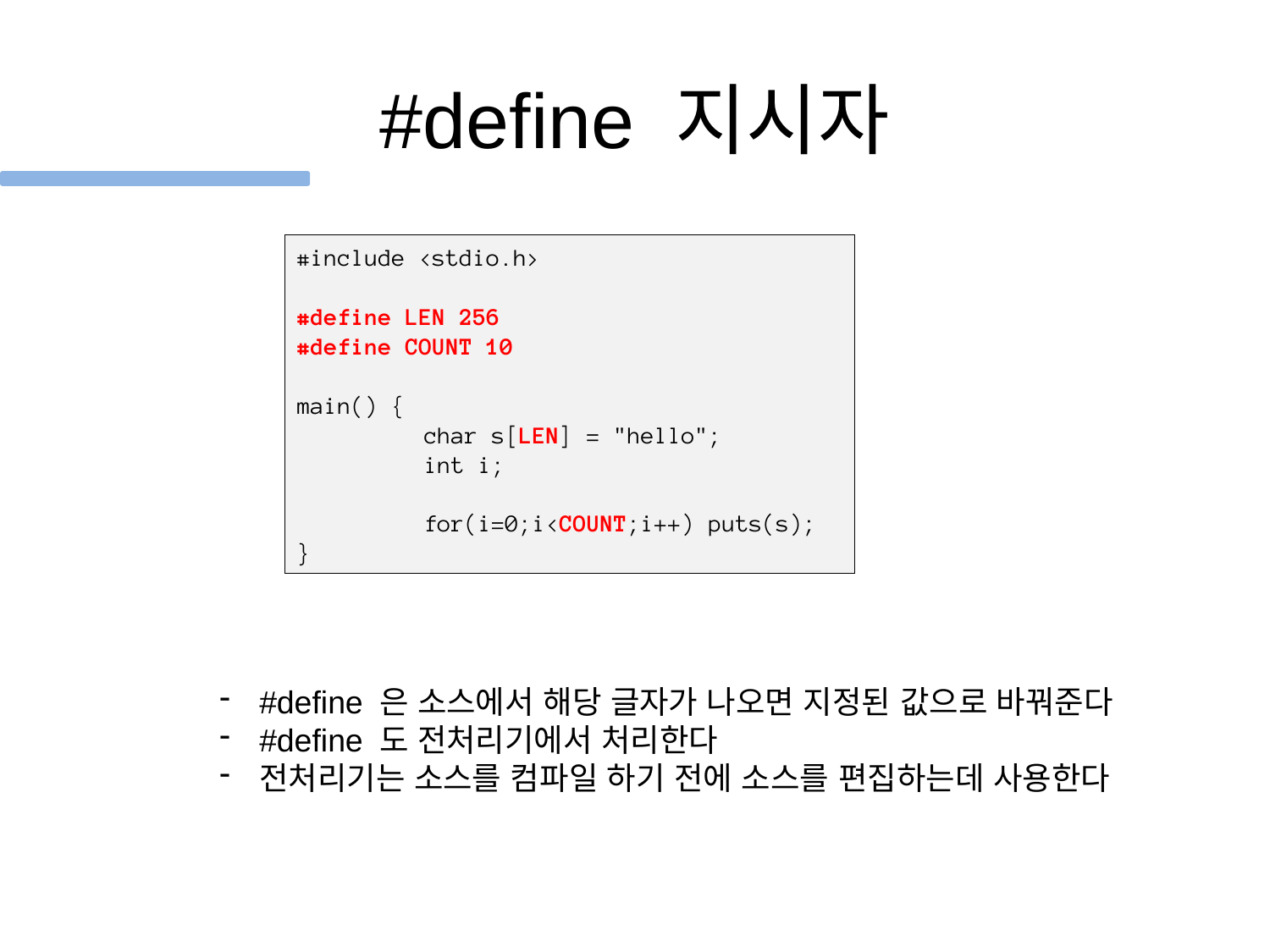

# #define 지시자

#include <stdio.h>

#define LEN 256
#define COUNT 10

main() {
	char s[LEN] = "hello";
	int i;

	for(i=0;i<COUNT;i++) puts(s);
}
#define 은 소스에서 해당 글자가 나오면 지정된 값으로 바꿔준다
#define 도 전처리기에서 처리한다
전처리기는 소스를 컴파일 하기 전에 소스를 편집하는데 사용한다